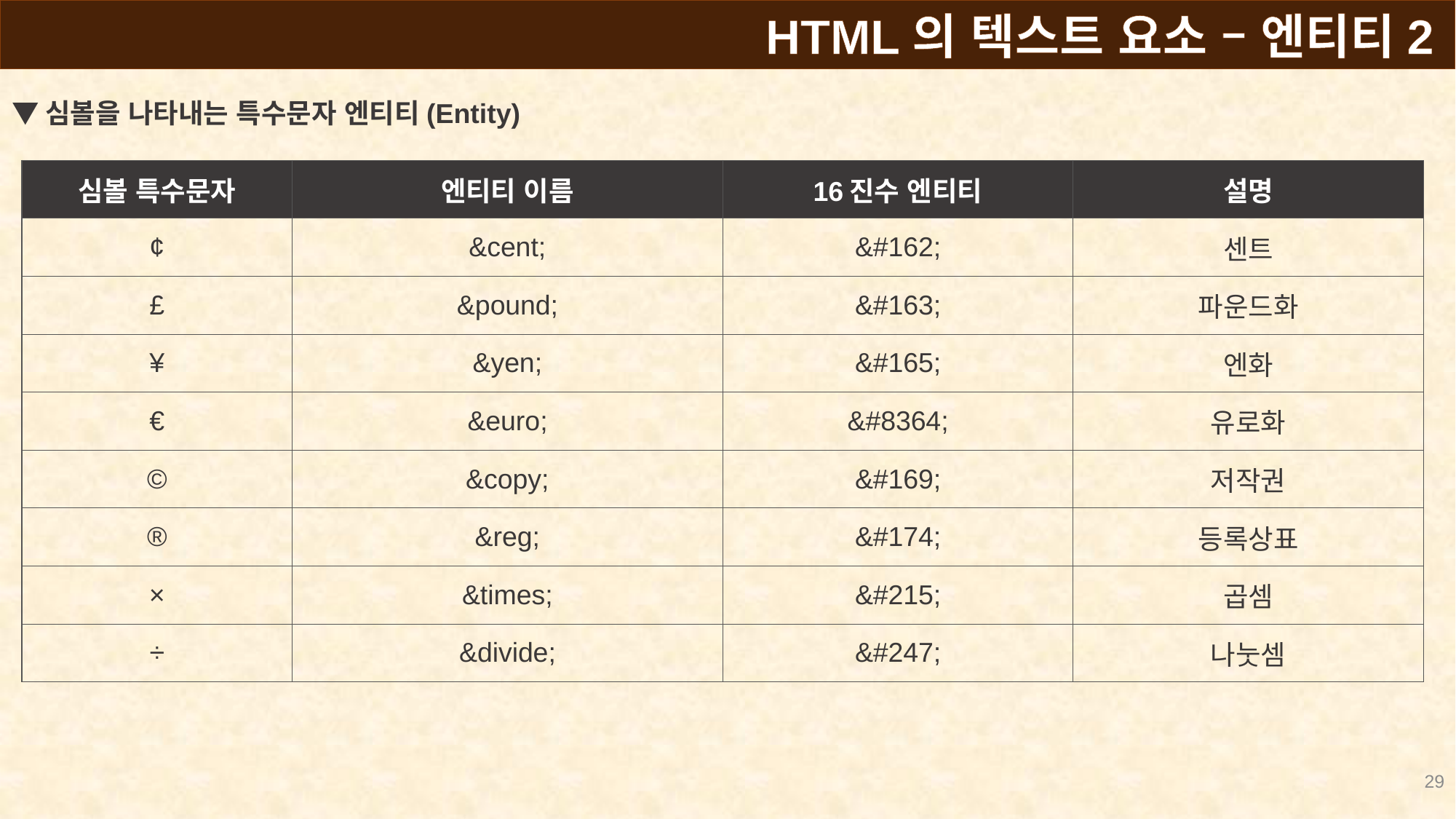

HTML의 텍스트 요소 – 엔티티2
▼심볼을 나타내는 특수문자 엔티티(Entity)

| 심볼 특수문자 | 엔티티 이름 | 16진수 엔티티 | 설명 |
| --- | --- | --- | --- |
| ¢ | &cent; | &#162; | 센트 |
| £ | &pound; | &#163; | 파운드화 |
| ¥ | &yen; | &#165; | 엔화 |
| € | &euro; | &#8364; | 유로화 |
| © | &copy; | &#169; | 저작권 |
| ® | &reg; | &#174; | 등록상표 |
| × | &times; | &#215; | 곱셈 |
| ÷ | &divide; | &#247; | 나눗셈 |
29